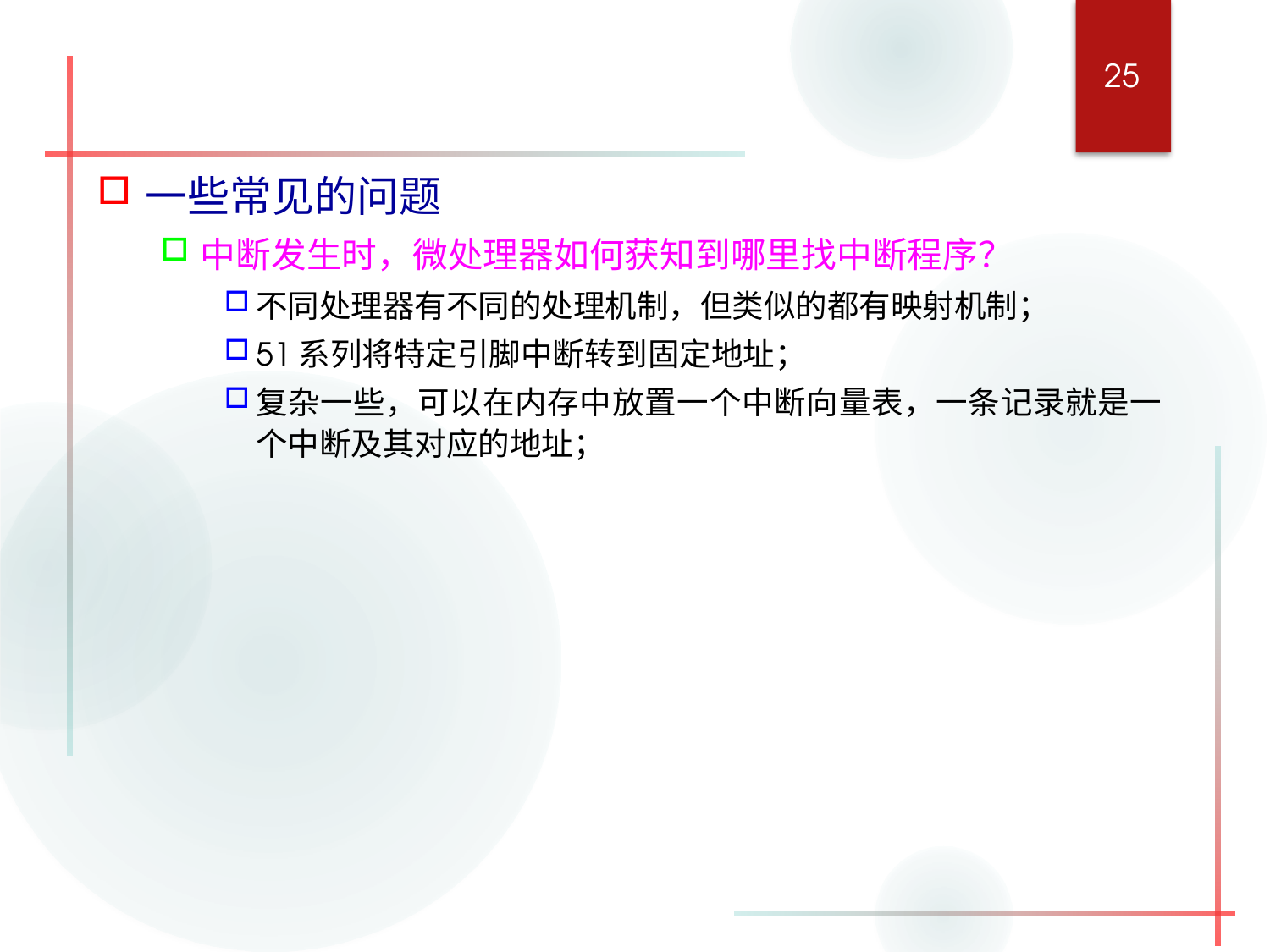

25
一些常见的问题
中断发生时，微处理器如何获知到哪里找中断程序？
不同处理器有不同的处理机制，但类似的都有映射机制；
51系列将特定引脚中断转到固定地址；
复杂一些，可以在内存中放置一个中断向量表，一条记录就是一个中断及其对应的地址；